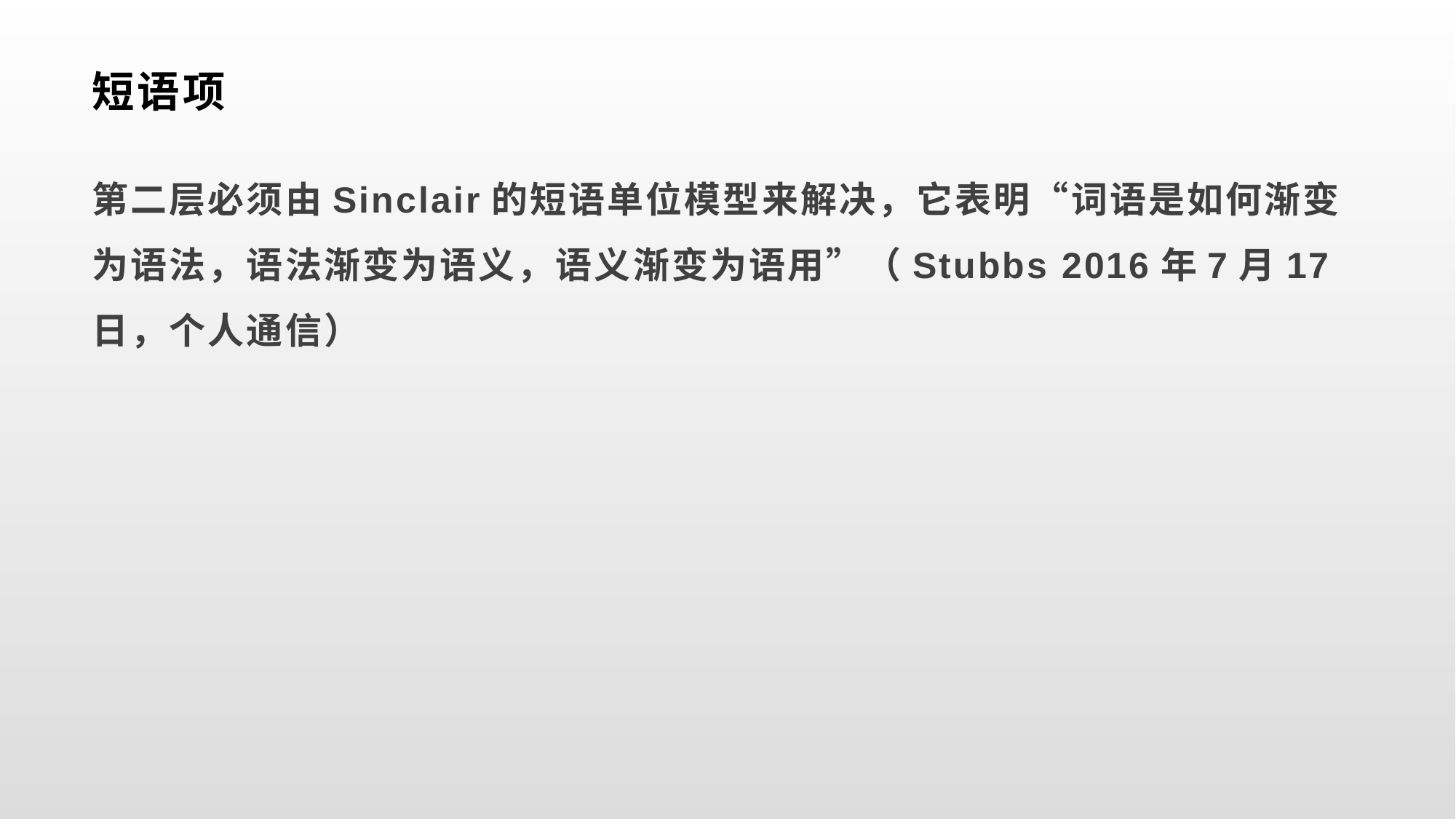

# 短语项
第二层必须由Sinclair的短语单位模型来解决，它表明“词语是如何渐变为语法，语法渐变为语义，语义渐变为语用”（Stubbs 2016年7月17日，个人通信）